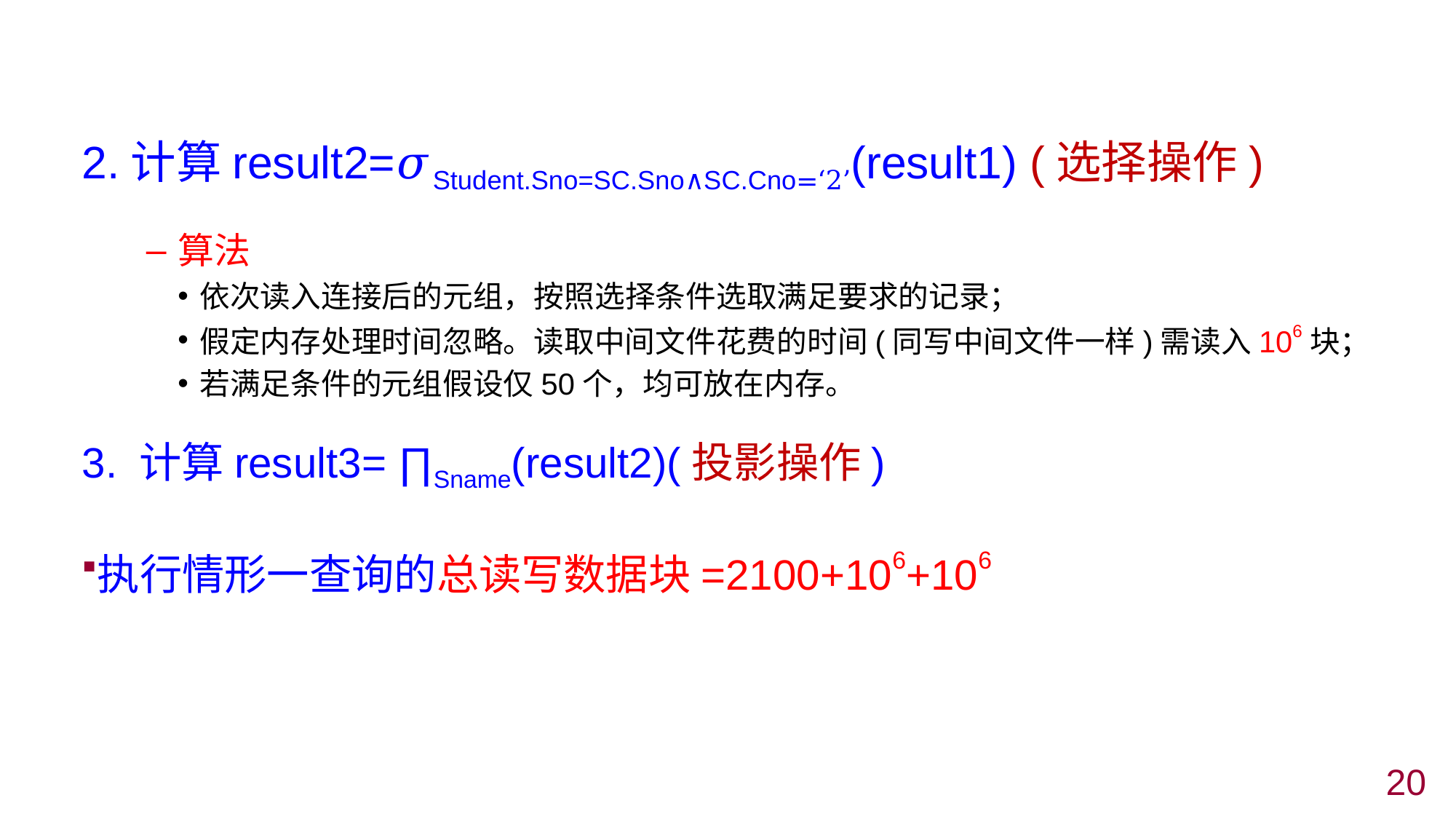

#
2.计算result2=𝜎Student.Sno=SC.Sno∧SC.Cno=‘2’(result1) (选择操作)

算法
依次读入连接后的元组，按照选择条件选取满足要求的记录；
假定内存处理时间忽略。读取中间文件花费的时间(同写中间文件一样)需读入106块；
若满足条件的元组假设仅50个，均可放在内存。

3. 计算result3= ∏Sname(result2)(投影操作)

执行情形一查询的总读写数据块=2100+106+106

20